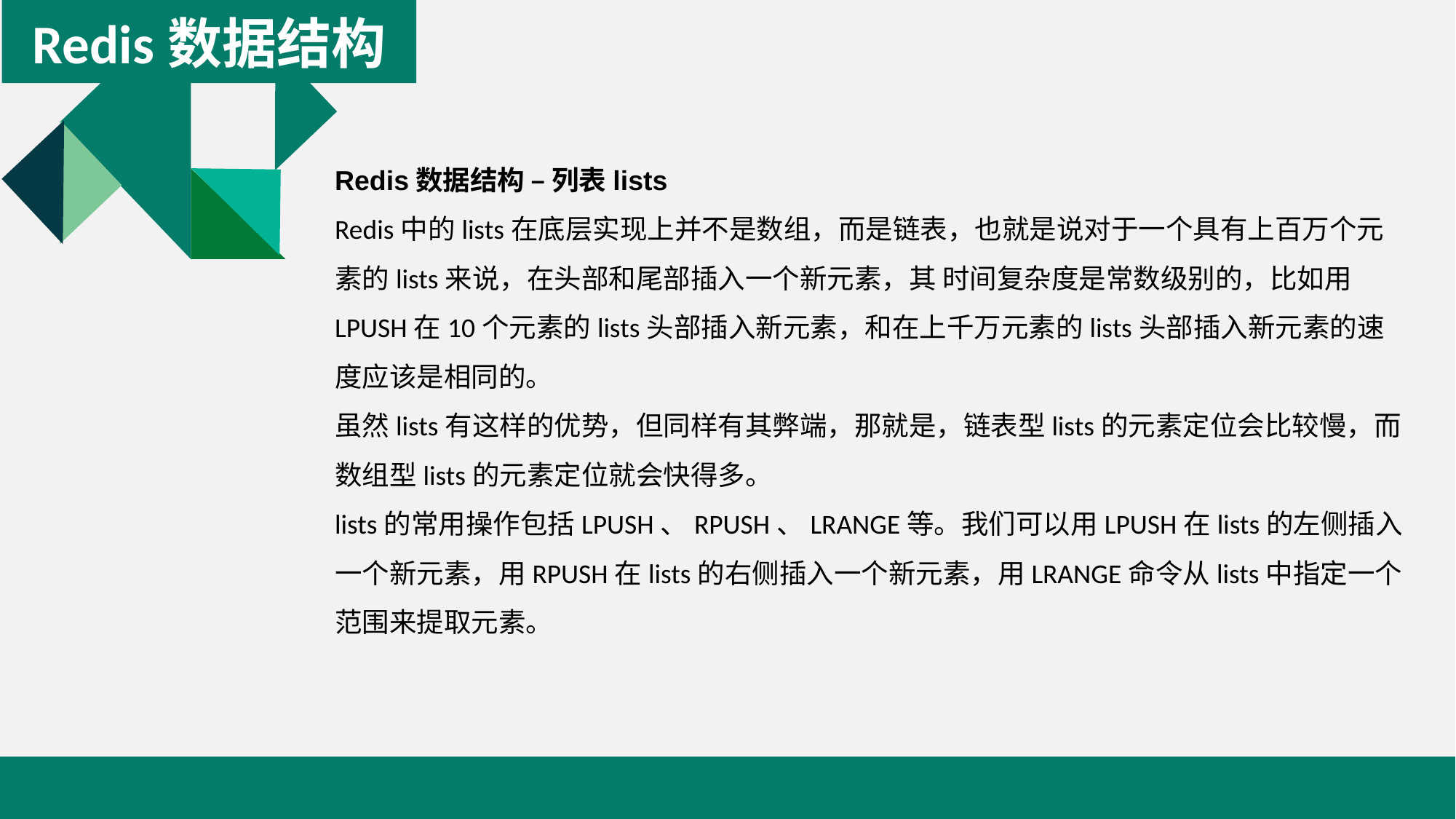

Redis数据结构
Redis数据结构 – 列表lists
Redis中的lists在底层实现上并不是数组，而是链表，也就是说对于一个具有上百万个元素的lists来说，在头部和尾部插入一个新元素，其 时间复杂度是常数级别的，比如用LPUSH在10个元素的lists头部插入新元素，和在上千万元素的lists头部插入新元素的速度应该是相同的。
虽然lists有这样的优势，但同样有其弊端，那就是，链表型lists的元素定位会比较慢，而数组型lists的元素定位就会快得多。
lists的常用操作包括LPUSH、RPUSH、LRANGE等。我们可以用LPUSH在lists的左侧插入一个新元素，用RPUSH在lists的右侧插入一个新元素，用LRANGE命令从lists中指定一个范围来提取元素。